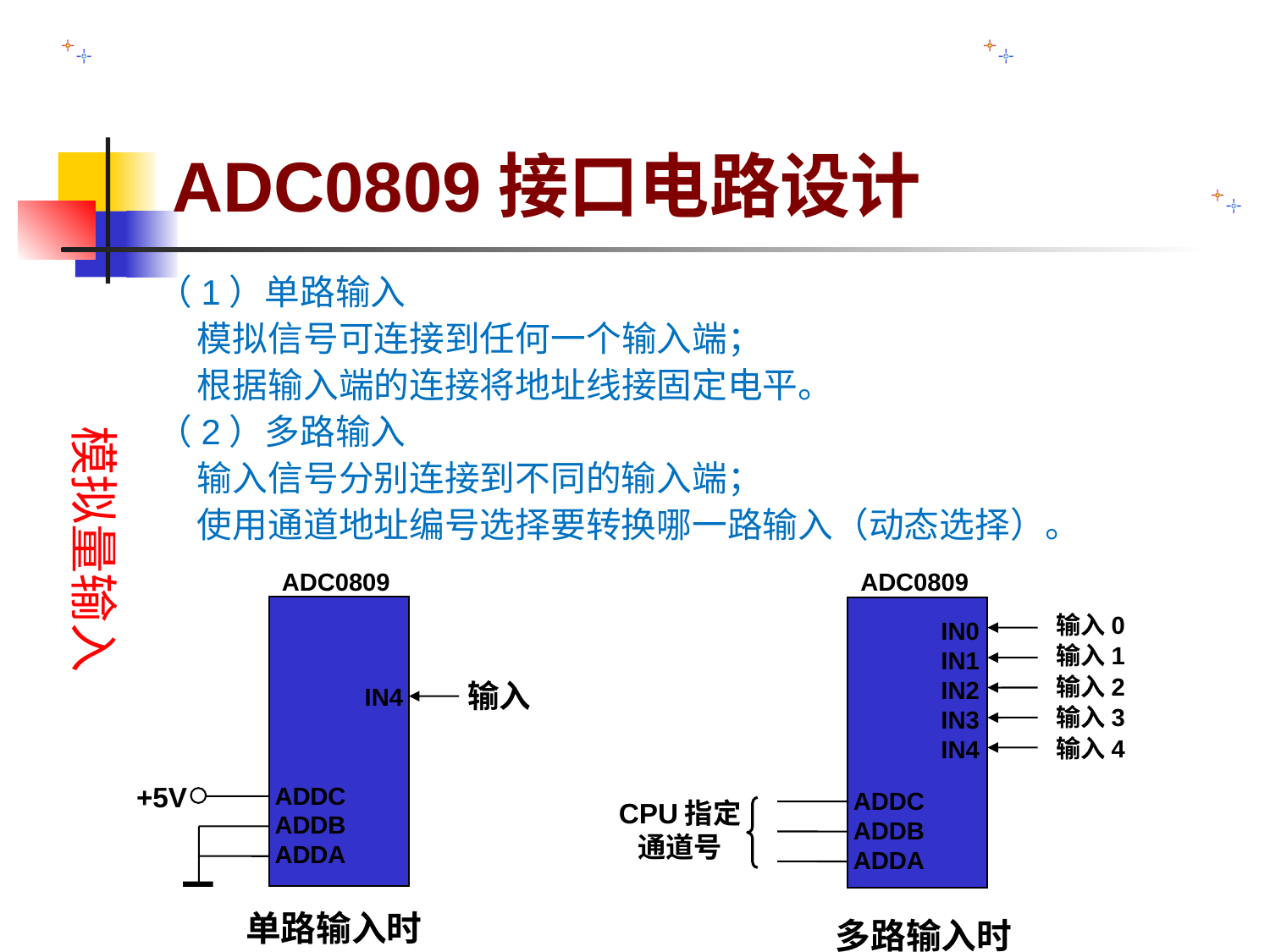

ADC0809接口电路设计
（1）单路输入
    模拟信号可连接到任何一个输入端；
    根据输入端的连接将地址线接固定电平。
（2）多路输入
    输入信号分别连接到不同的输入端；
    使用通道地址编号选择要转换哪一路输入（动态选择）。
模拟量输入
ADC0809

输入
IN4

+5V
ADDC
ADDB
ADDA

单路输入时
ADC0809

输入0
输入1
输入2
输入3
输入4
IN0
IN1
IN2
IN3
IN4

ADDC
ADDB
ADDA
CPU指定
通道号

多路输入时